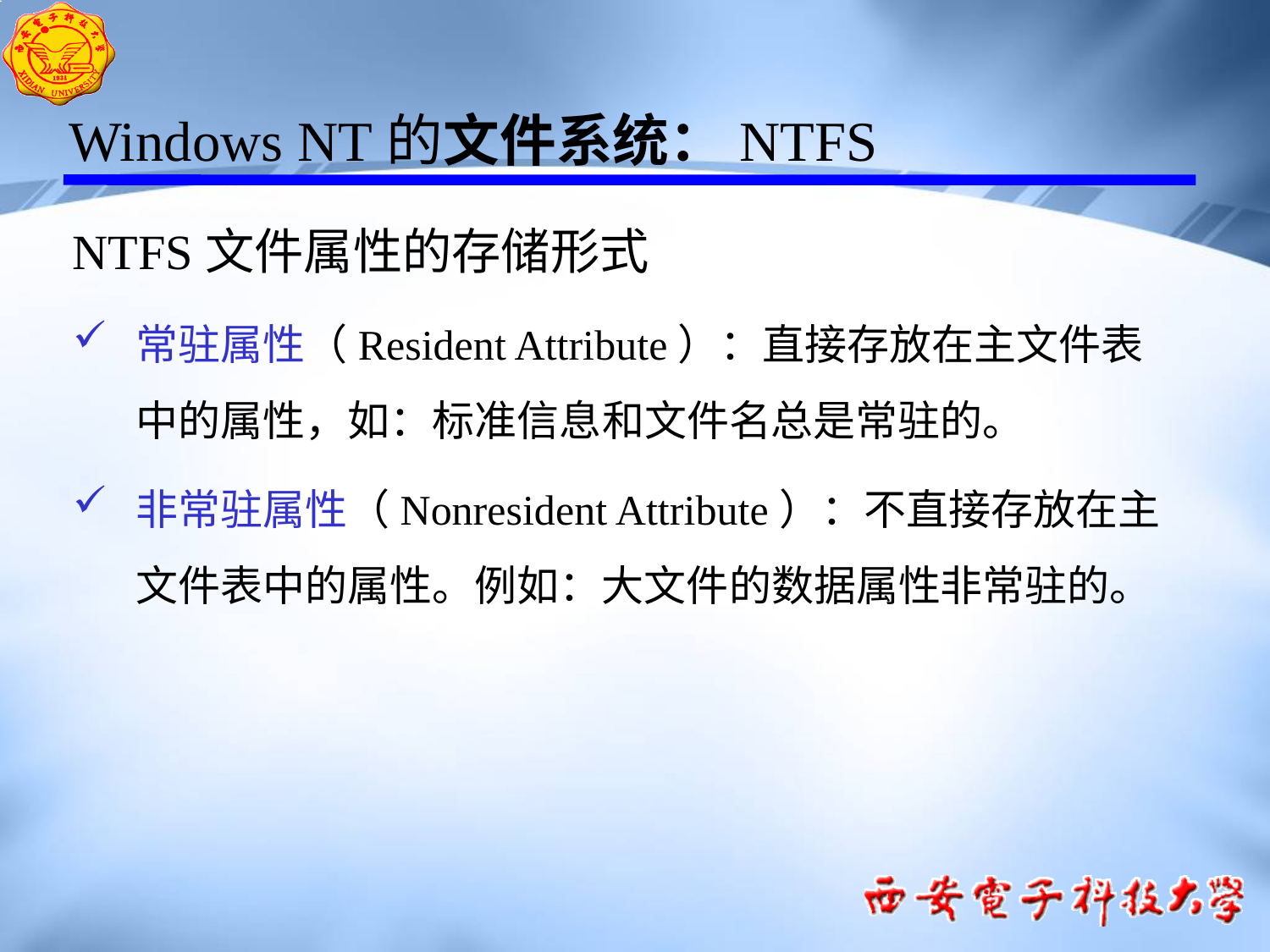

# Windows NT的文件系统：NTFS
NTFS文件属性的存储形式
常驻属性（Resident Attribute）：直接存放在主文件表中的属性，如：标准信息和文件名总是常驻的。
非常驻属性（Nonresident Attribute）：不直接存放在主文件表中的属性。例如：大文件的数据属性非常驻的。

155